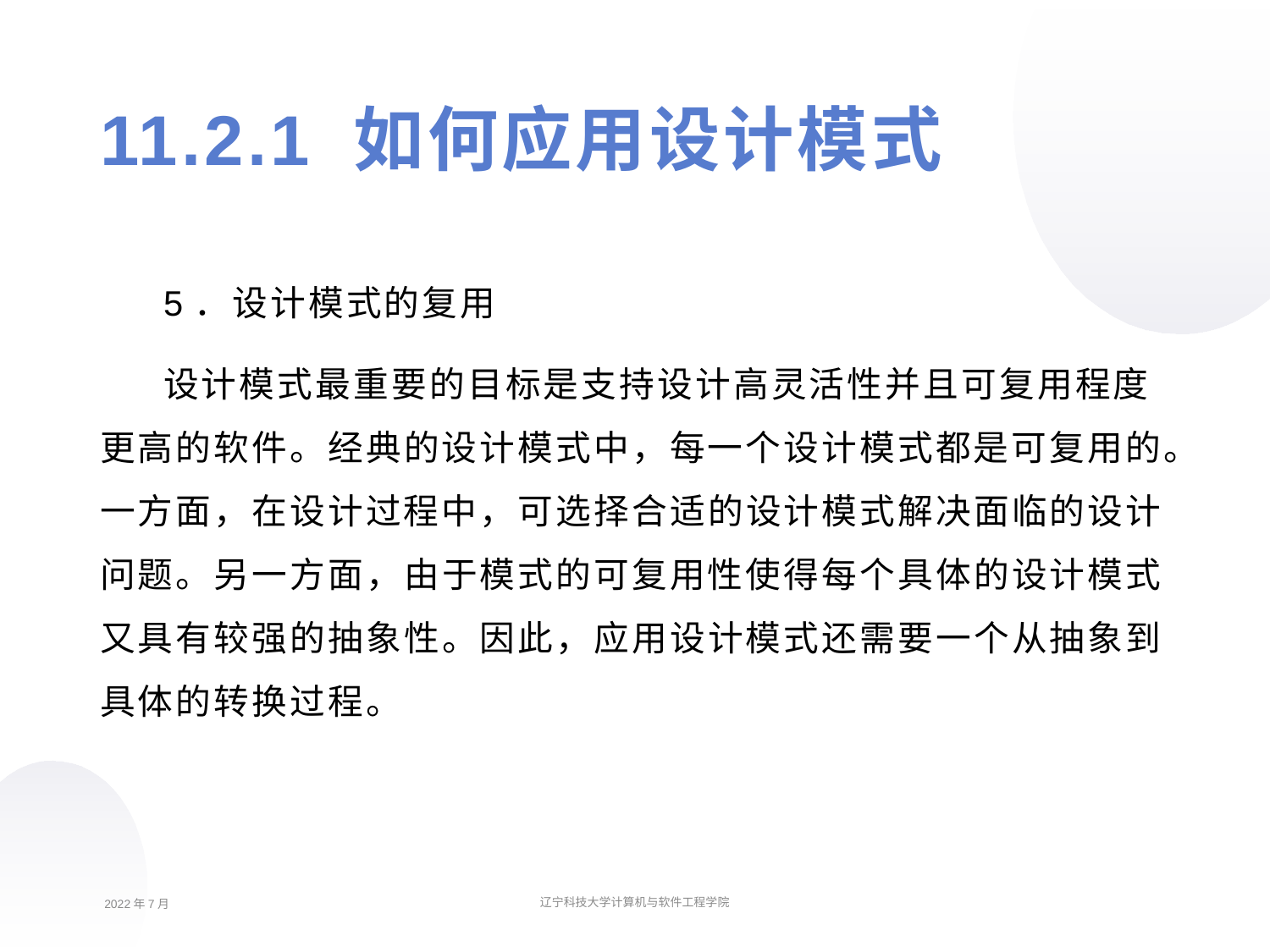

11.2.1 如何应用设计模式
5．设计模式的复用
设计模式最重要的目标是支持设计高灵活性并且可复用程度更高的软件。经典的设计模式中，每一个设计模式都是可复用的。一方面，在设计过程中，可选择合适的设计模式解决面临的设计问题。另一方面，由于模式的可复用性使得每个具体的设计模式又具有较强的抽象性。因此，应用设计模式还需要一个从抽象到具体的转换过程。

2022年7月
辽宁科技大学计算机与软件工程学院
24